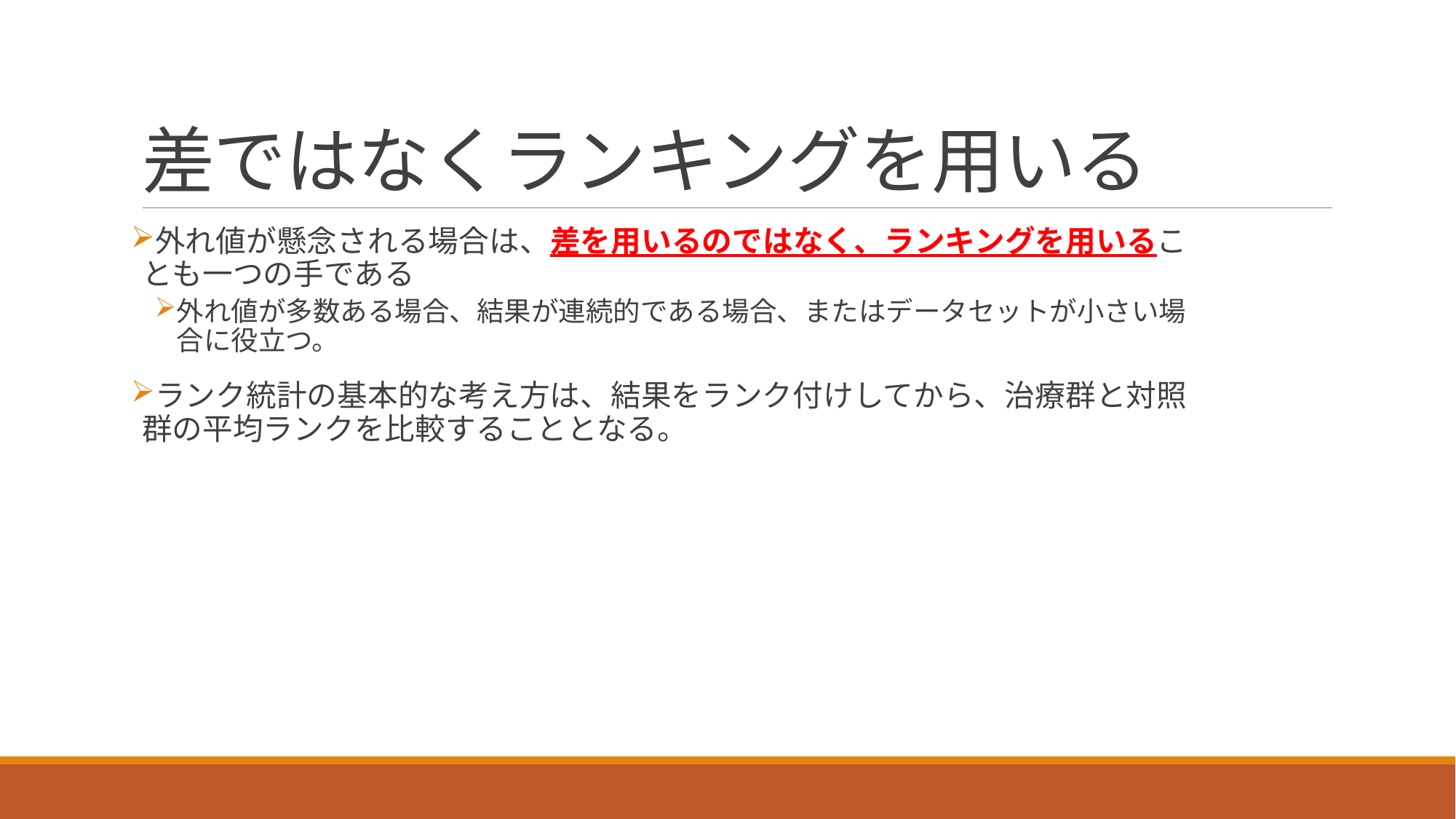

# 差ではなくランキングを用いる
外れ値が懸念される場合は、差を用いるのではなく、ランキングを用いることも一つの手である
外れ値が多数ある場合、結果が連続的である場合、またはデータセットが小さい場合に役立つ。
ランク統計の基本的な考え方は、結果をランク付けしてから、治療群と対照群の平均ランクを比較することとなる。